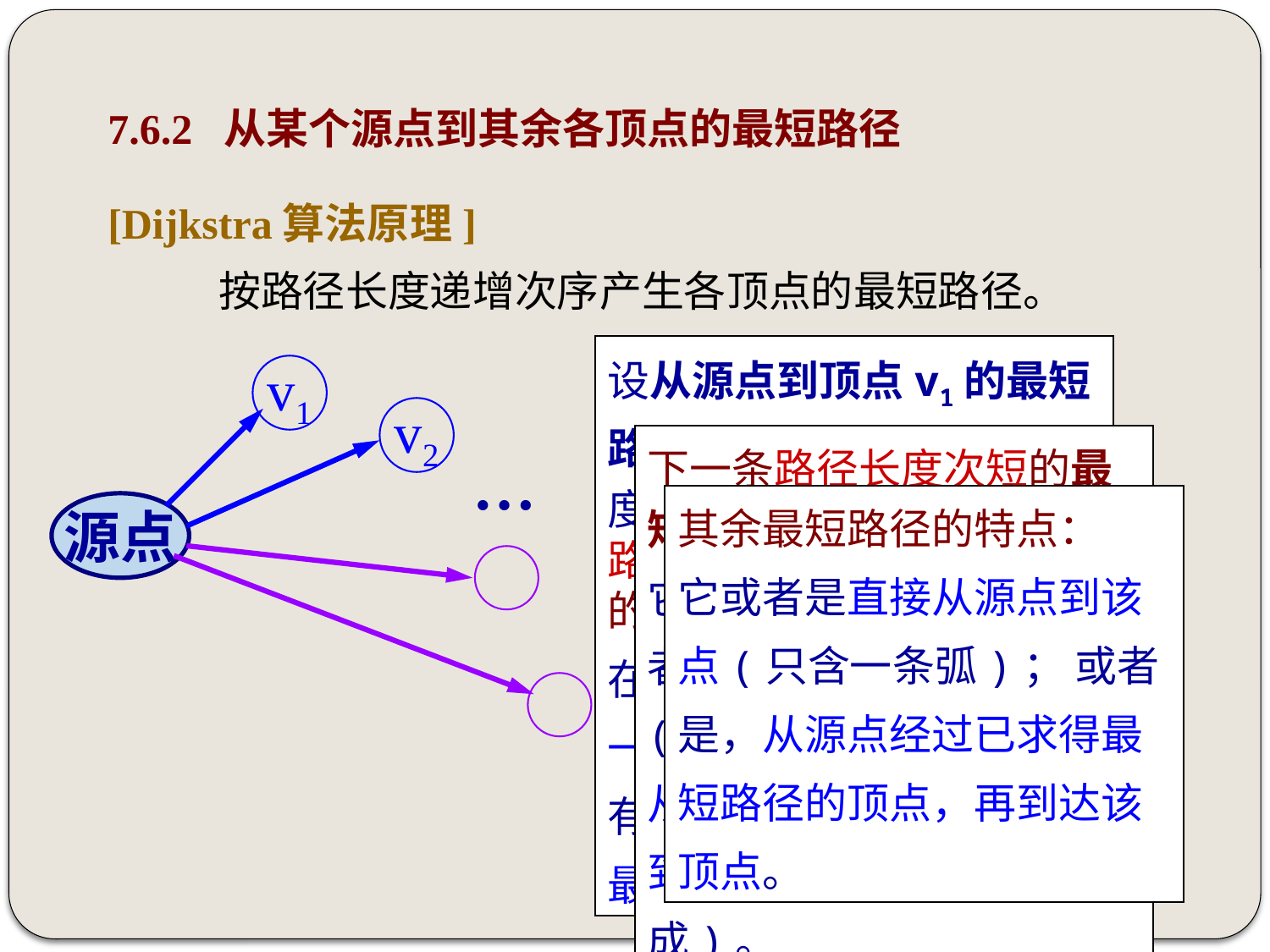

7.6.2  从某个源点到其余各顶点的最短路径
[Dijkstra算法原理]
         按路径长度递增次序产生各顶点的最短路径。
设从源点到顶点v1的最短路径是所有最短路径中长度最短者。
路径长度最短的最短路径的特点:
在这条路径上，必定只含一条弧，并且这条弧是所有从源点出发的弧中权值最小。
v1
v2

…
源点

下一条路径长度次短的最短路径的特点:
它只可能有两种情况:或者是直接从源点到该点(只含一条弧)； 或者是，从源点经过顶点v1，再到达该顶点(由两条弧组成)。
其余最短路径的特点：
它或者是直接从源点到该点(只含一条弧)； 或者是，从源点经过已求得最短路径的顶点，再到达该顶点。